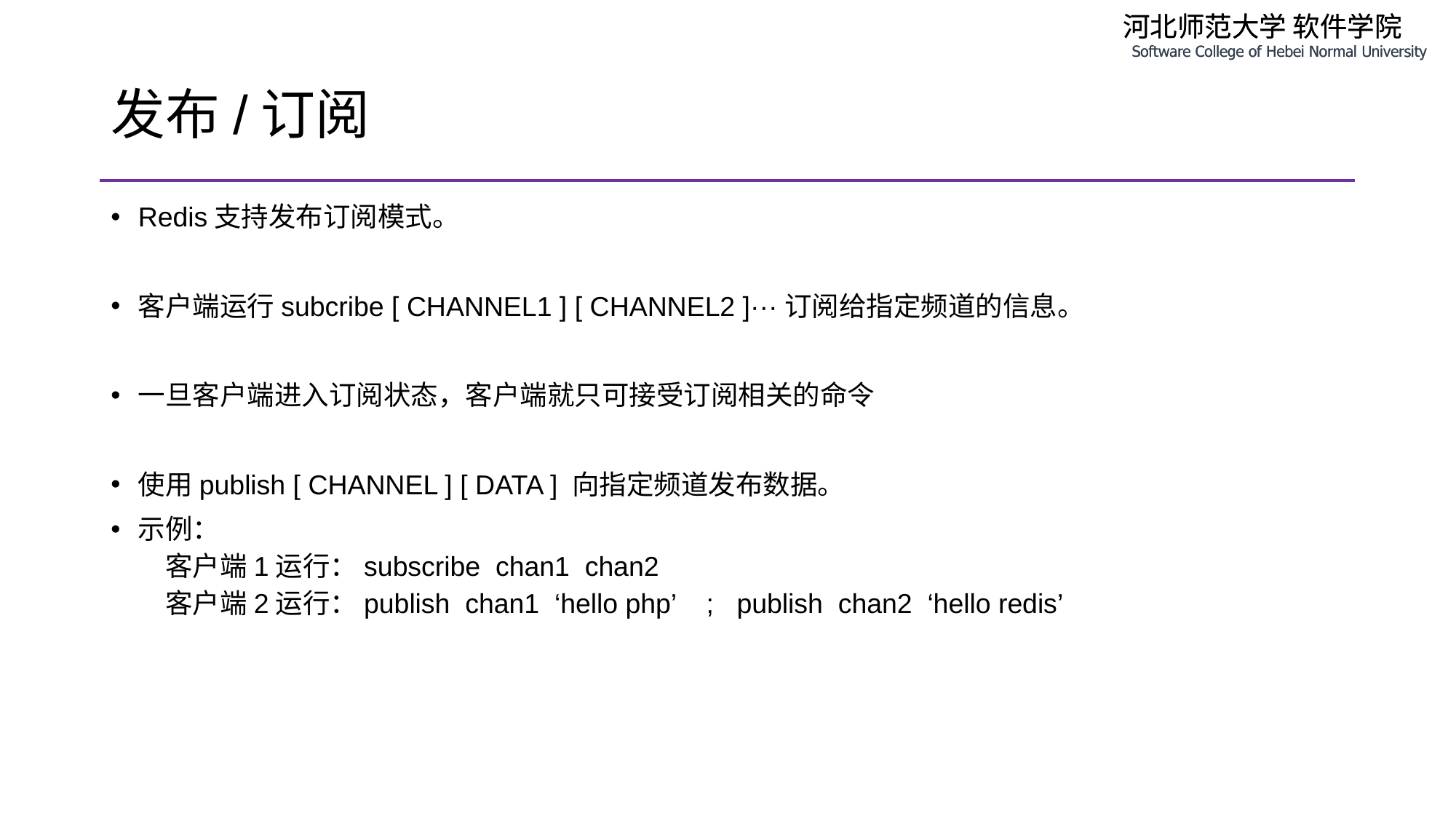

# 发布/订阅
Redis支持发布订阅模式。

客户端运行subcribe [ CHANNEL1 ] [ CHANNEL2 ]···订阅给指定频道的信息。

一旦客户端进入订阅状态，客户端就只可接受订阅相关的命令

使用publish [ CHANNEL ] [ DATA ] 向指定频道发布数据。
示例：
客户端1运行：subscribe  chan1  chan2
客户端2运行：publish  chan1  ‘hello php’    ;   publish  chan2  ‘hello redis’